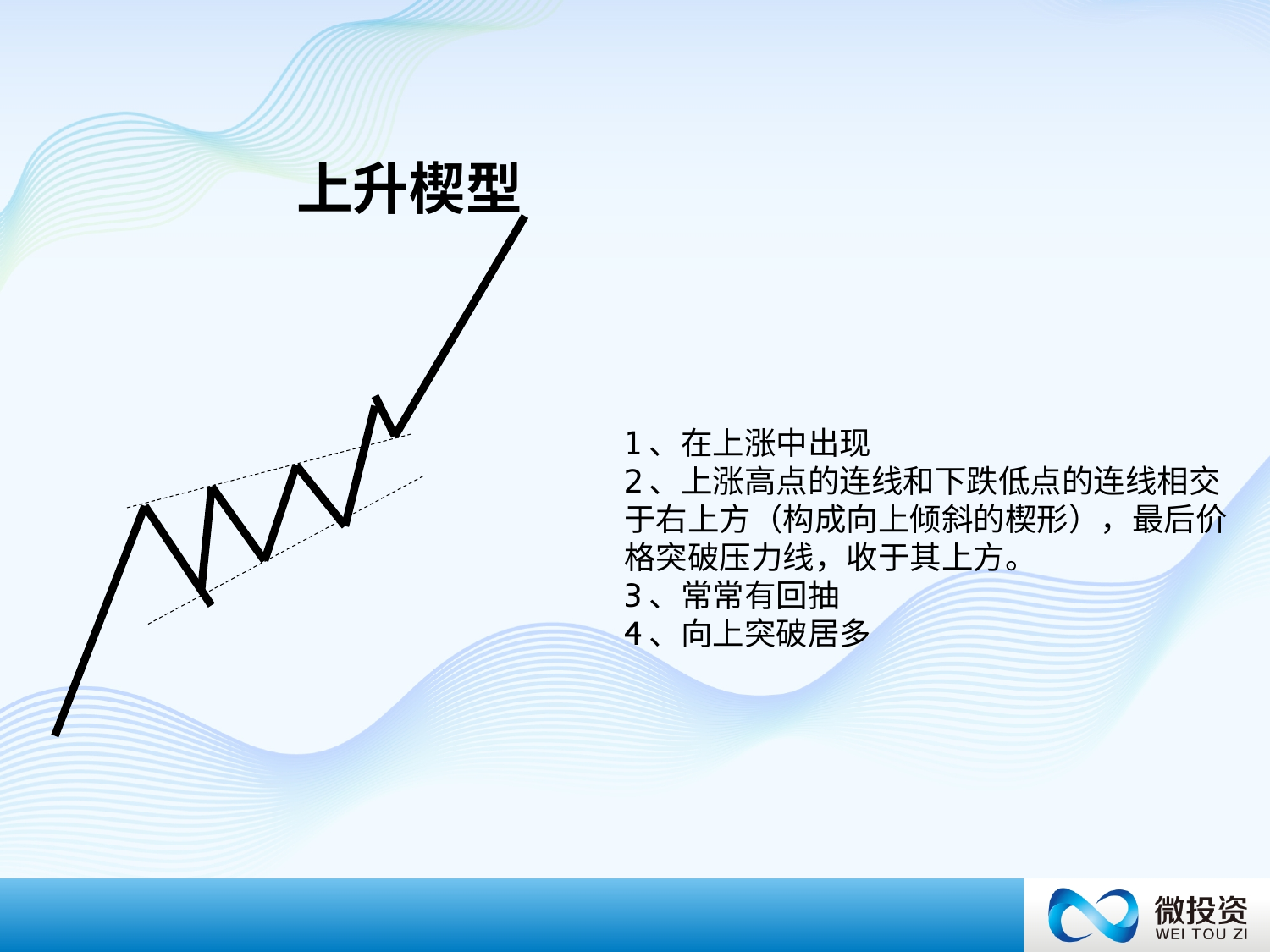

上升楔型

1、在上涨中出现
2、上涨高点的连线和下跌低点的连线相交
于右上方（构成向上倾斜的楔形），最后价
格突破压力线，收于其上方。
3、常常有回抽
4、向上突破居多